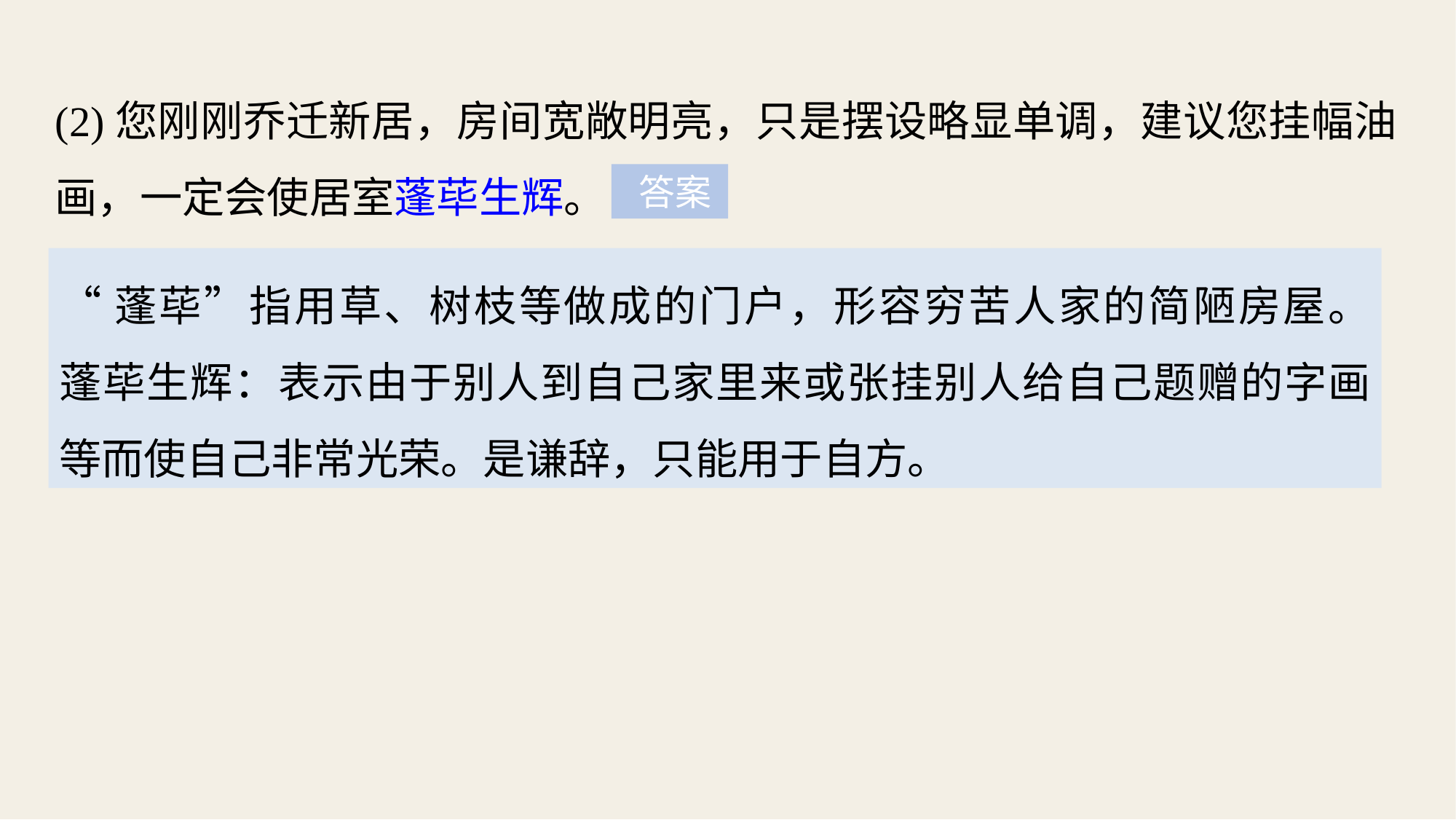

(2)您刚刚乔迁新居，房间宽敞明亮，只是摆设略显单调，建议您挂幅油画，一定会使居室蓬荜生辉。
 答案
“蓬荜”指用草、树枝等做成的门户，形容穷苦人家的简陋房屋。蓬荜生辉：表示由于别人到自己家里来或张挂别人给自己题赠的字画等而使自己非常光荣。是谦辞，只能用于自方。